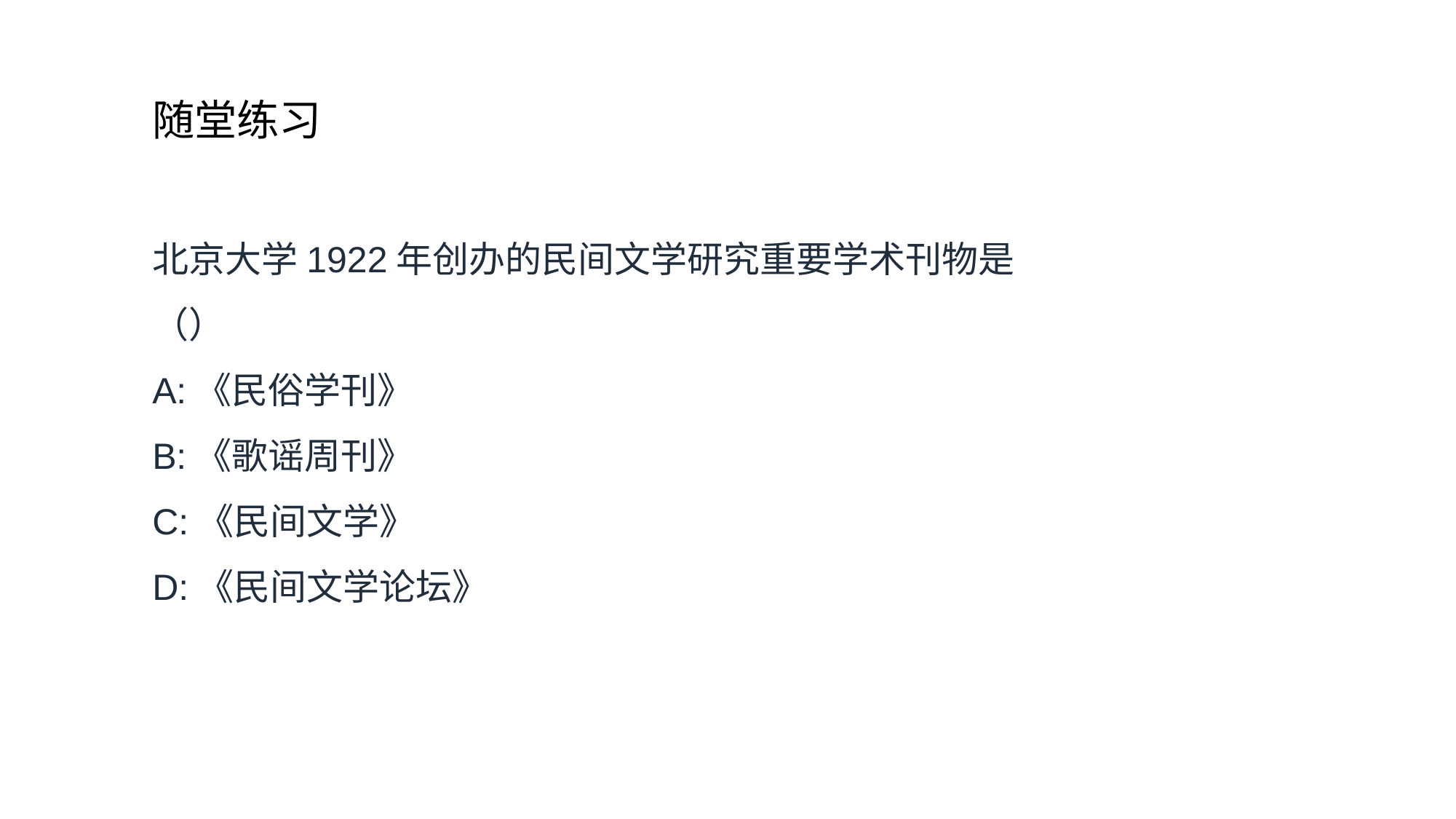

随堂练习
北京大学1922年创办的民间文学研究重要学术刊物是（）
A:《民俗学刊》
B:《歌谣周刊》
C:《民间文学》
D:《民间文学论坛》